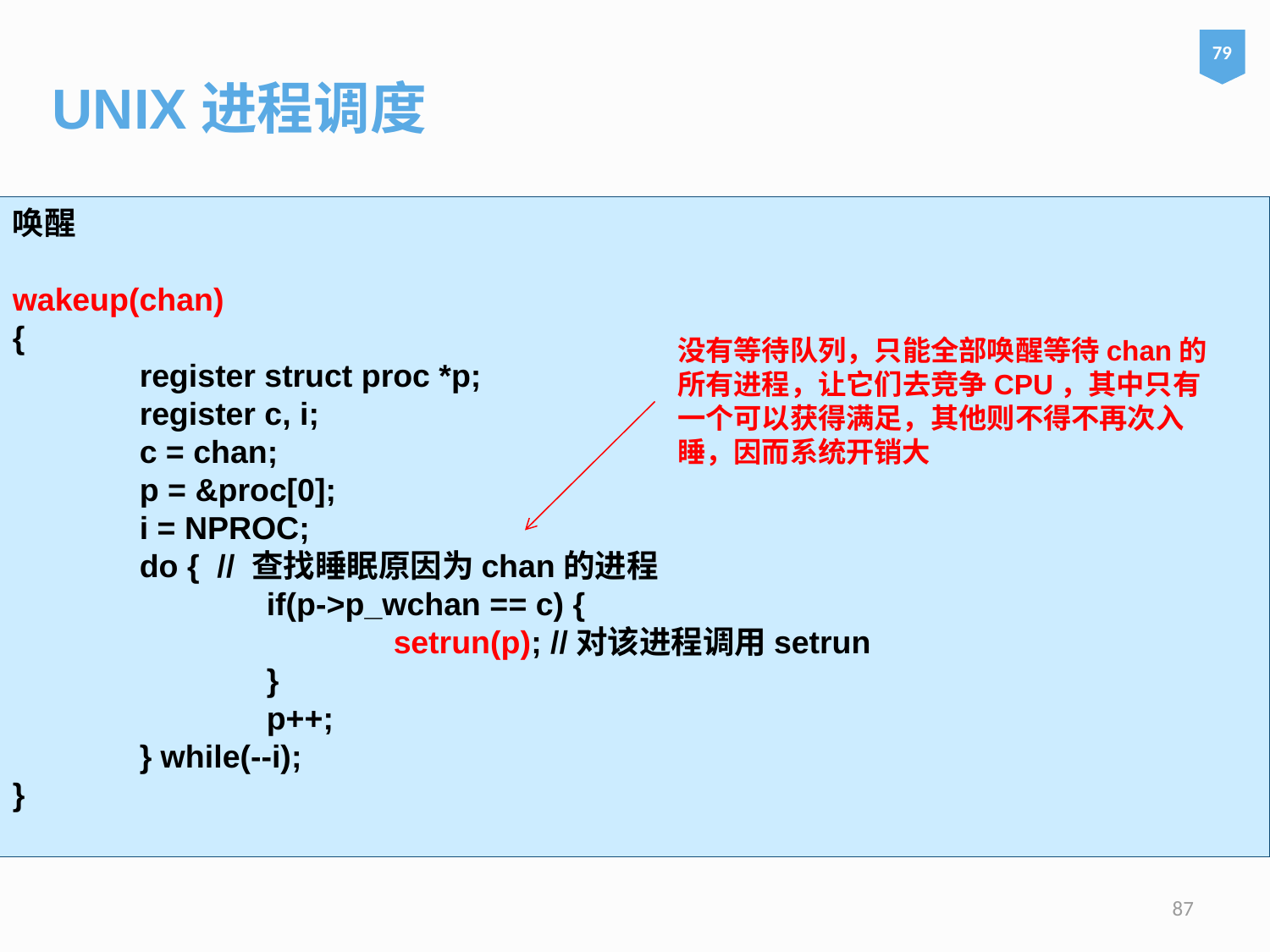

UNIX进程调度
79
唤醒

wakeup(chan)
{
	register struct proc *p;
	register c, i;
	c = chan;
	p = &proc[0];
	i = NPROC;
	do {  // 查找睡眠原因为chan的进程
		if(p->p_wchan == c) {
			setrun(p); //对该进程调用setrun
		}
		p++;
	} while(--i);
}

没有等待队列，只能全部唤醒等待chan的所有进程，让它们去竞争CPU，其中只有一个可以获得满足，其他则不得不再次入睡，因而系统开销大

87